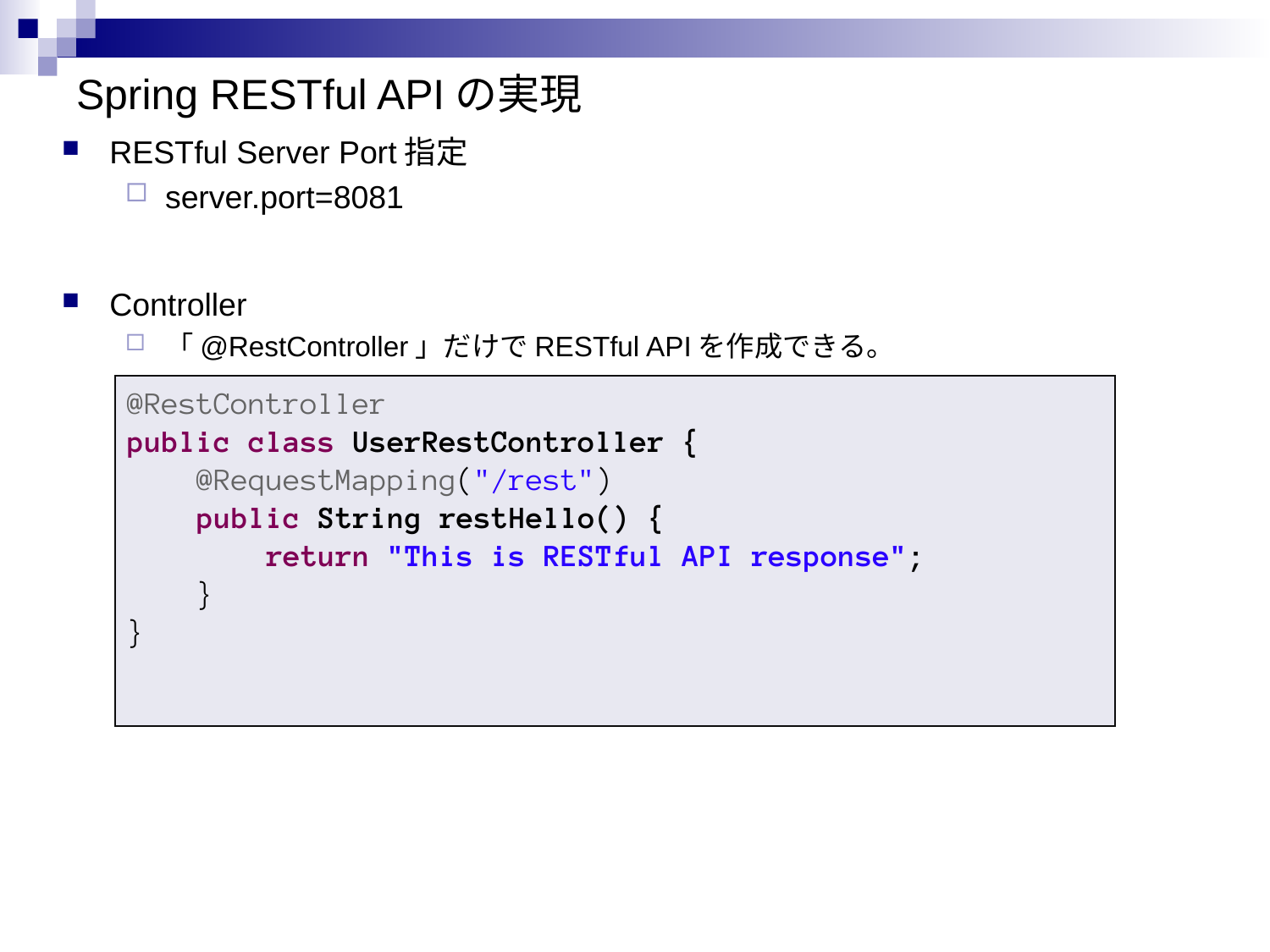

# Spring RESTful APIの実現
RESTful Server Port指定
server.port=8081

Controller
「@RestController」だけでRESTful APIを作成できる。
@RestController
public class UserRestController {
    @RequestMapping("/rest")
    public String restHello() {
        return "This is RESTful API response";
    }
}